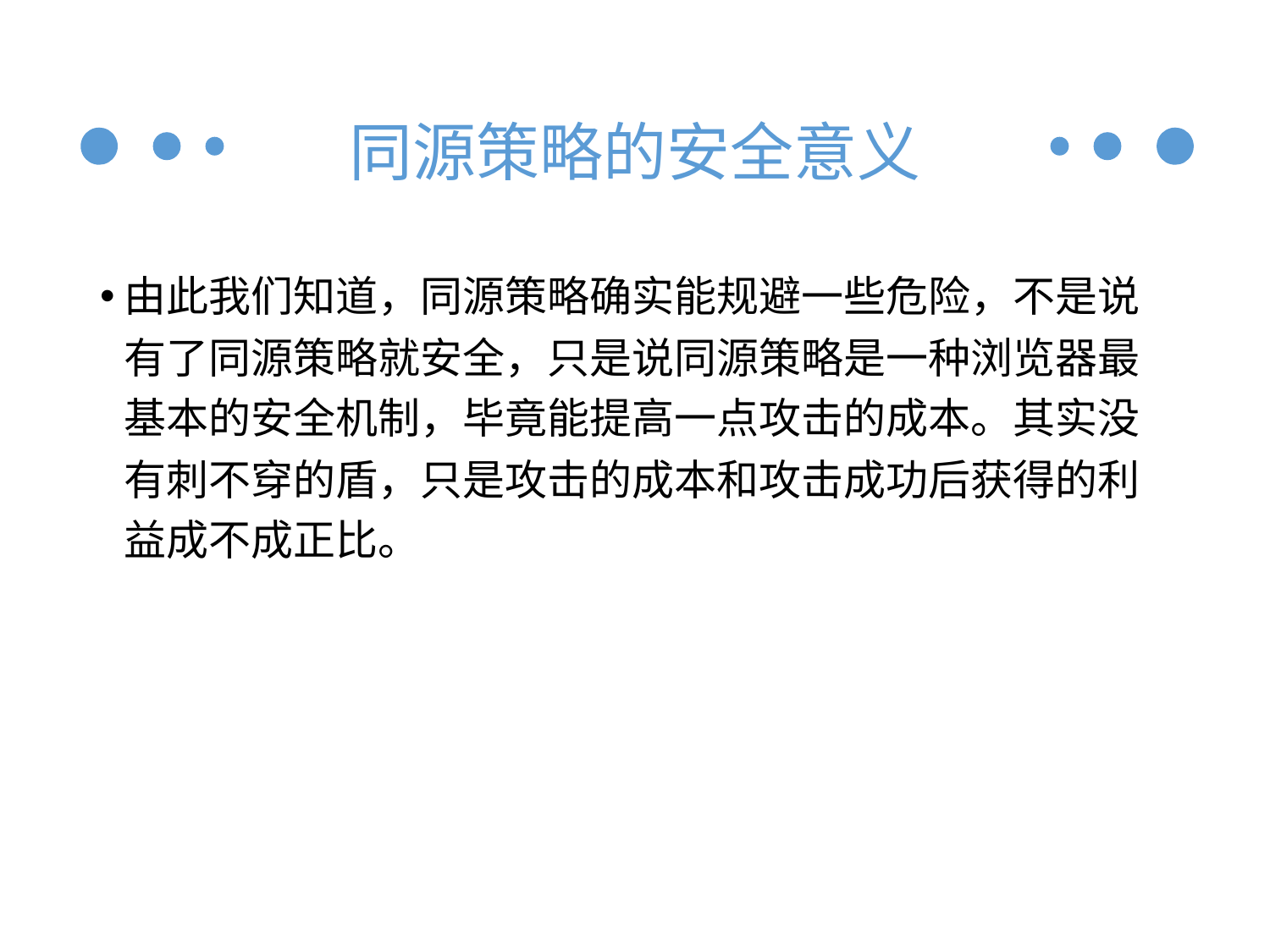

# 同源策略的安全意义
由此我们知道，同源策略确实能规避一些危险，不是说有了同源策略就安全，只是说同源策略是一种浏览器最基本的安全机制，毕竟能提高一点攻击的成本。其实没有刺不穿的盾，只是攻击的成本和攻击成功后获得的利益成不成正比。